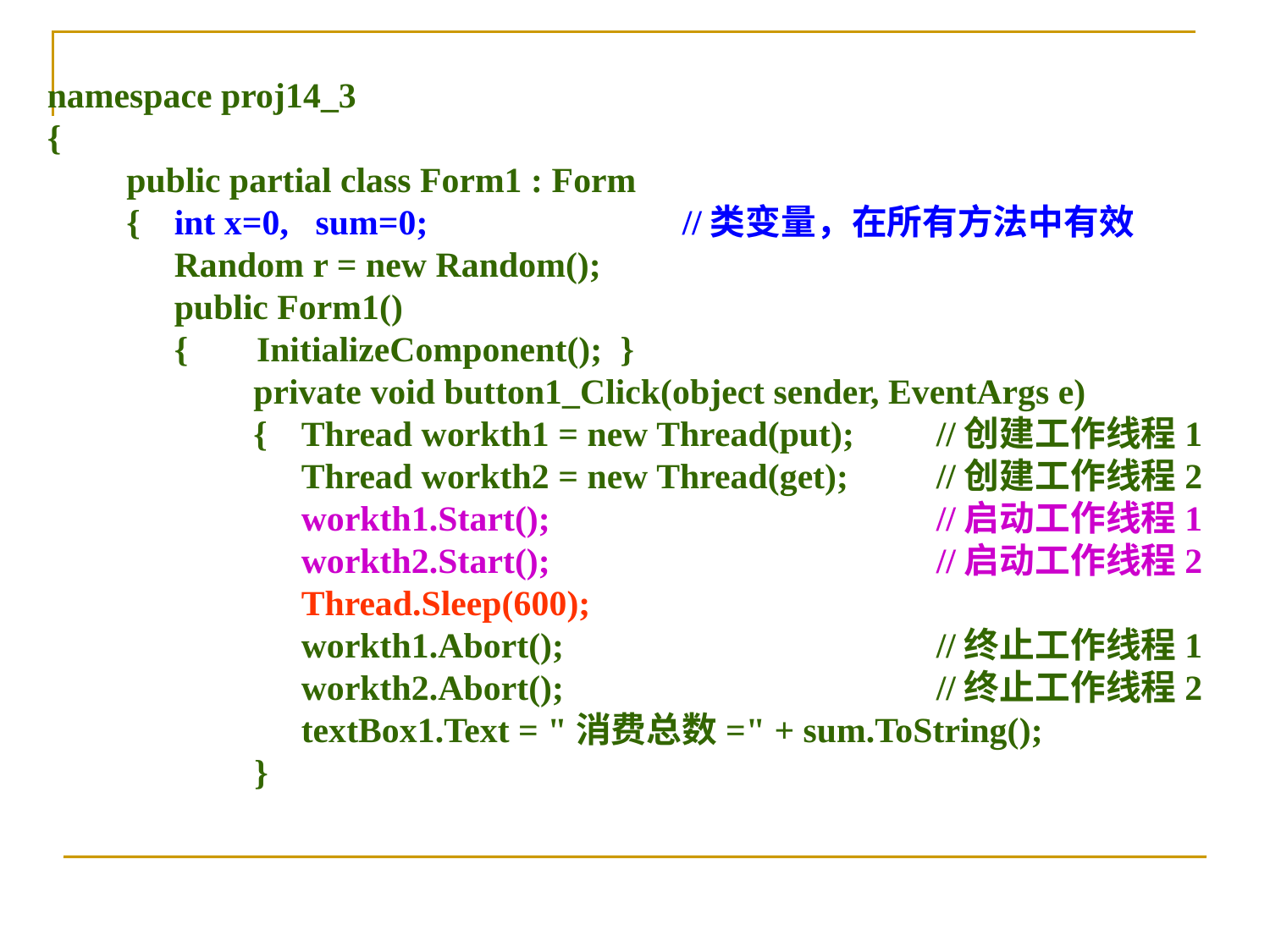

namespace proj14_3
{
　　public partial class Form1 : Form
　　{	int x=0,   sum=0;		//类变量，在所有方法中有效
	Random r = new Random();
	public Form1()
	{　  InitializeComponent();  }
	　　private void button1_Click(object sender, EventArgs e)
	　　{	Thread workth1 = new Thread(put);	//创建工作线程1
		Thread workth2 = new Thread(get); 	//创建工作线程2
		workth1.Start();				//启动工作线程1
		workth2.Start();				//启动工作线程2
		Thread.Sleep(600);
		workth1.Abort();			//终止工作线程1
		workth2.Abort();			//终止工作线程2
		textBox1.Text = "消费总数=" + sum.ToString();
	         }